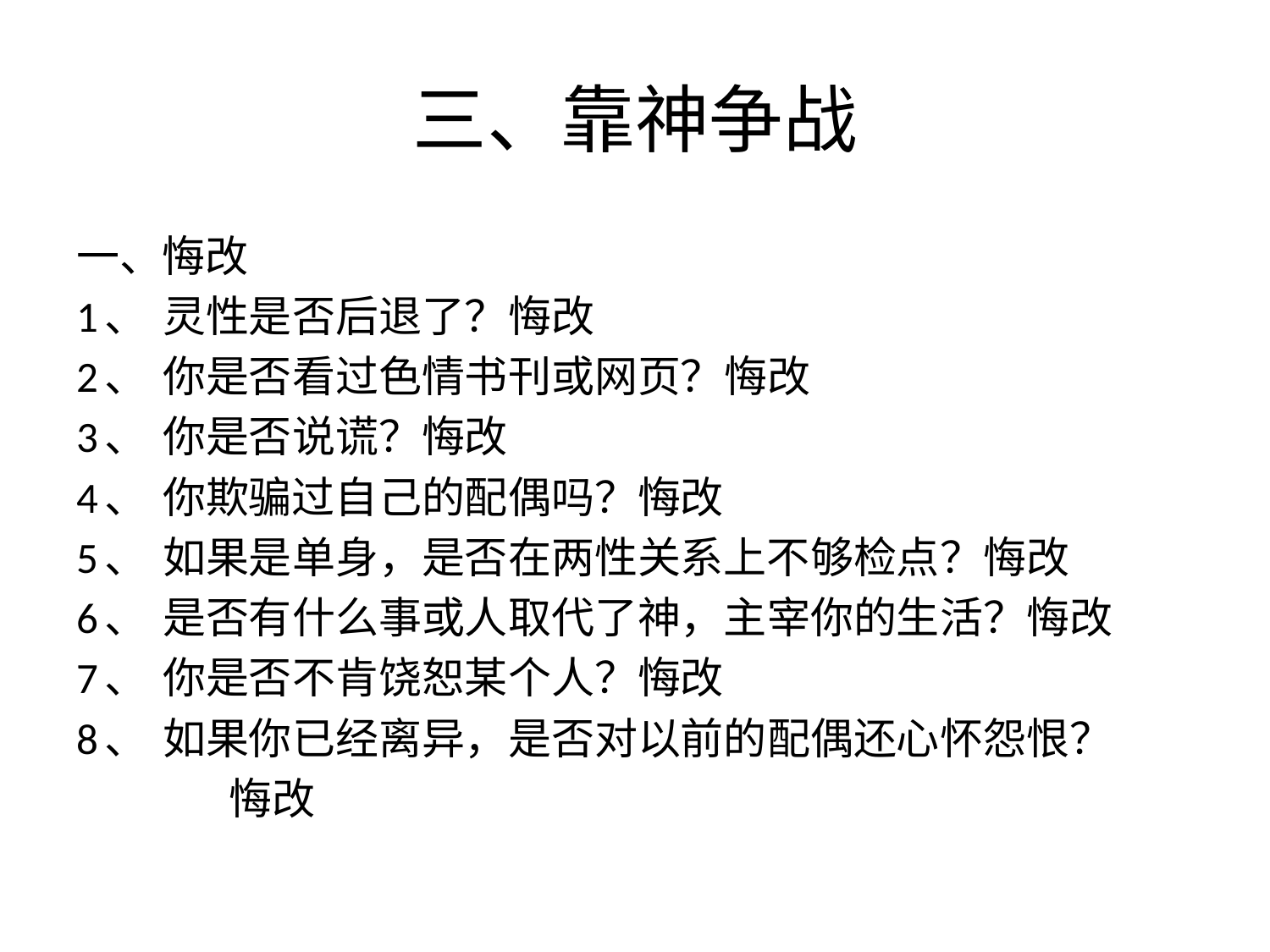

# 三、靠神争战
一、悔改
1、	灵性是否后退了？悔改
2、	你是否看过色情书刊或网页？悔改
3、	你是否说谎？悔改
4、	你欺骗过自己的配偶吗？悔改
5、	如果是单身，是否在两性关系上不够检点？悔改
6、	是否有什么事或人取代了神，主宰你的生活？悔改
7、	你是否不肯饶恕某个人？悔改
8、	如果你已经离异，是否对以前的配偶还心怀怨恨？
               悔改